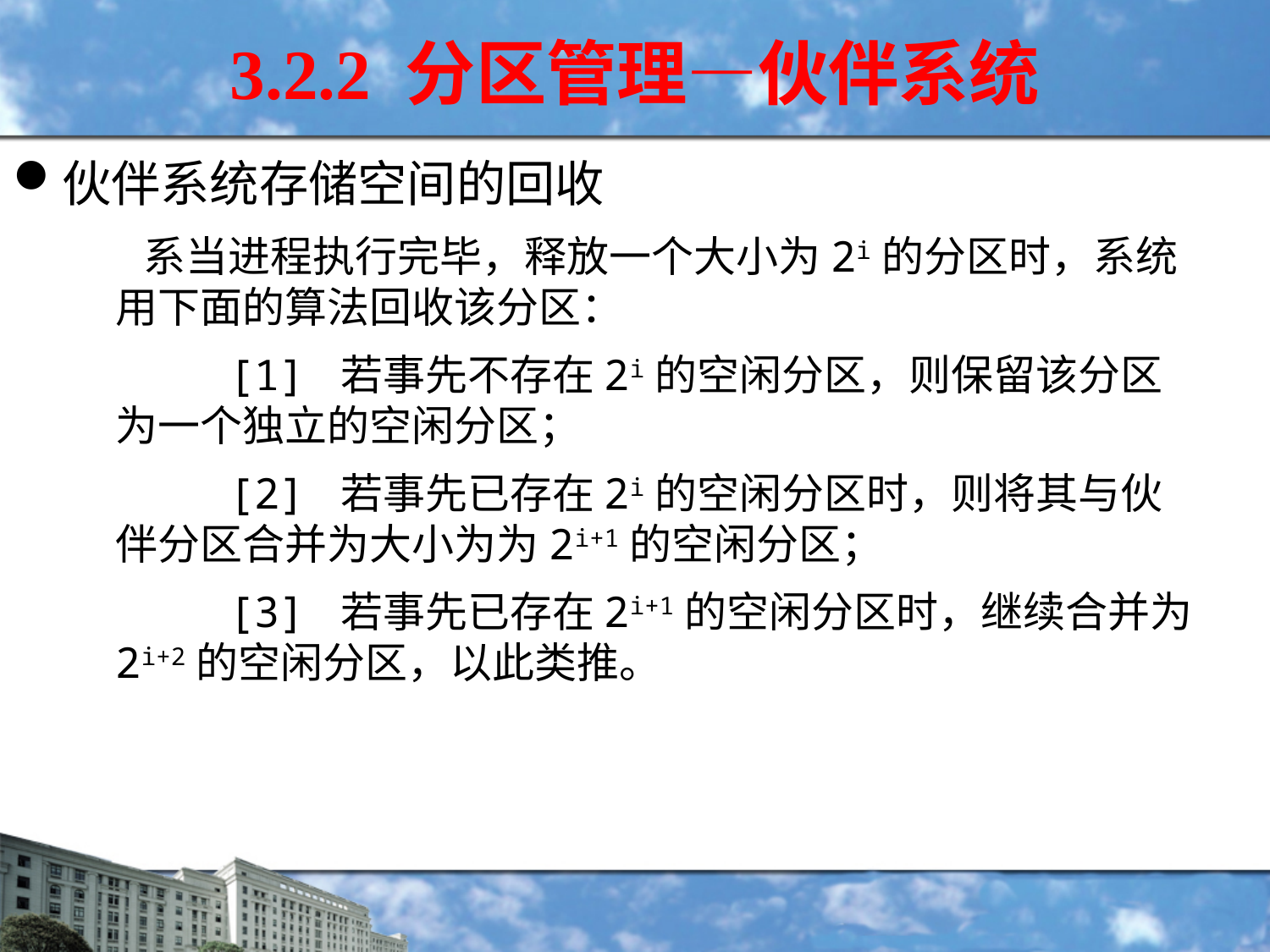

3.2.2 分区管理—伙伴系统
伙伴系统存储空间的回收
      系当进程执行完毕，释放一个大小为2i的分区时，系统用下面的算法回收该分区：
      [1] 若事先不存在2i的空闲分区，则保留该分区为一个独立的空闲分区；
      [2] 若事先已存在2i的空闲分区时，则将其与伙伴分区合并为大小为为2i+1的空闲分区；
      [3] 若事先已存在2i+1的空闲分区时，继续合并为2i+2的空闲分区，以此类推。